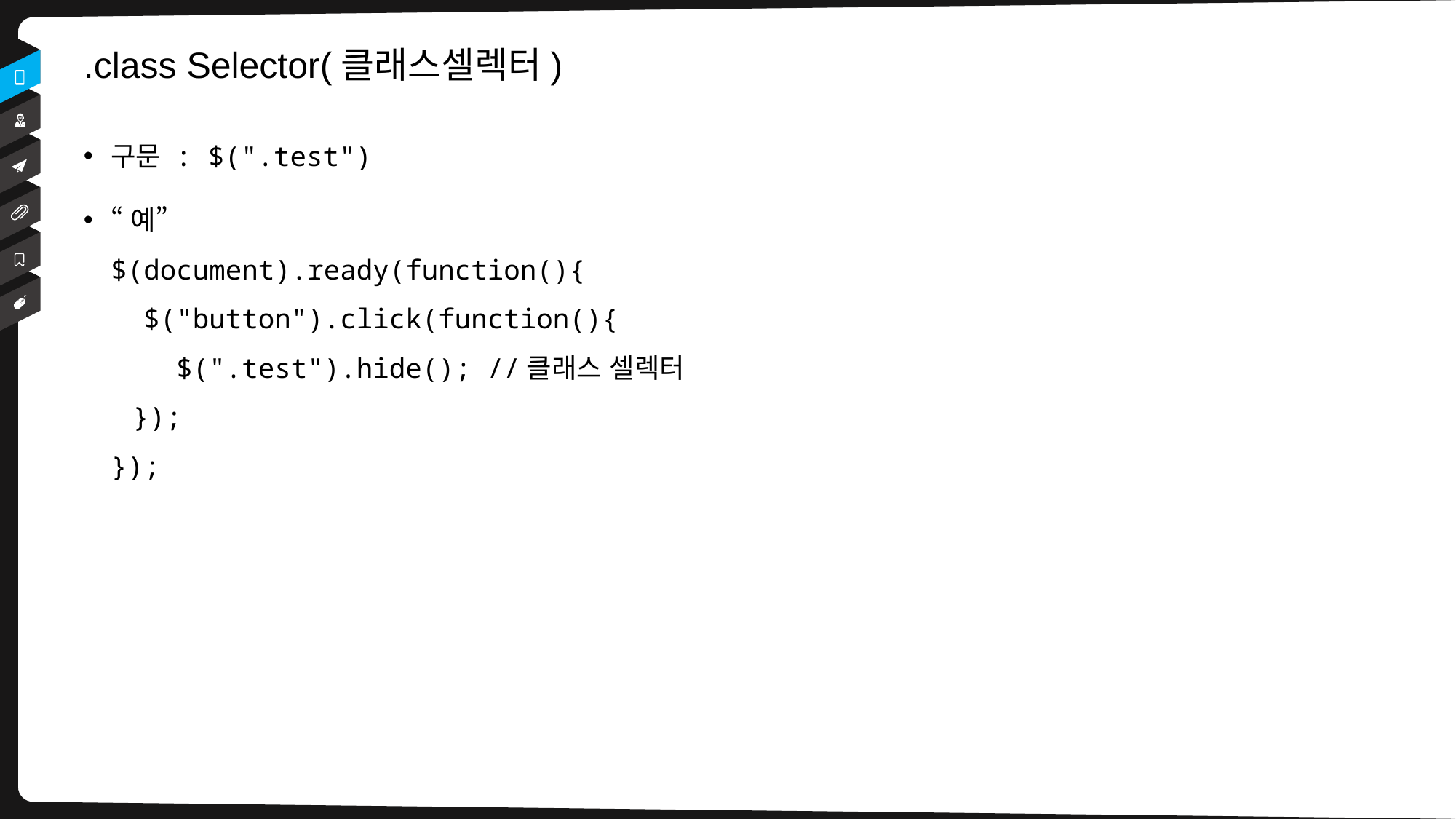

# .class Selector(클래스셀렉터)
구문 : $(".test")
“예”
$(document).ready(function(){
  $("button").click(function(){
    $(".test").hide(); //클래스 셀렉터
  });
});